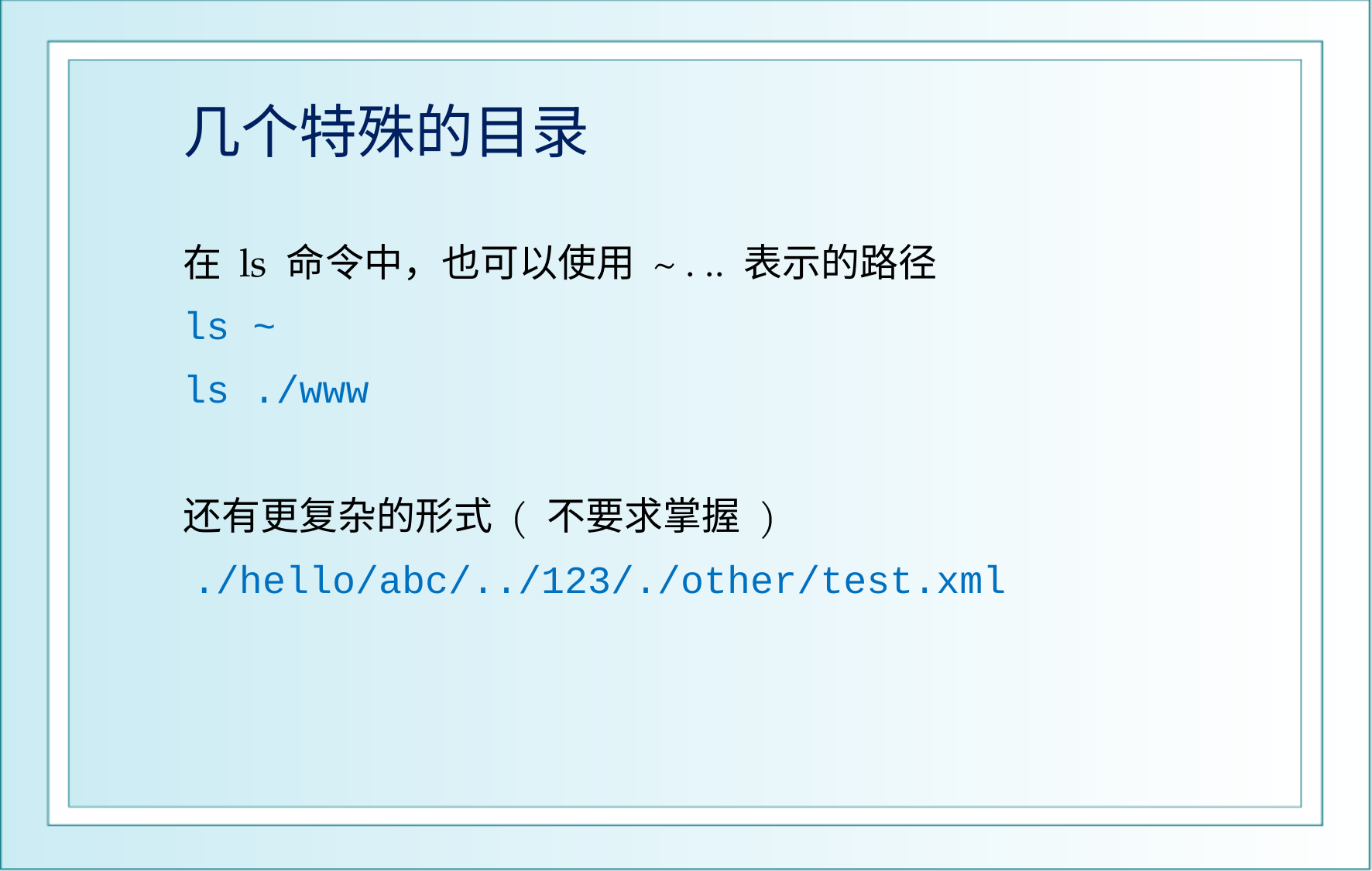

# 几个特殊的目录
在 ls 命令中，也可以使用 ~ . .. 表示的路径
ls ~
ls ./www

还有更复杂的形式 ( 不要求掌握 )
 ./hello/abc/../123/./other/test.xml